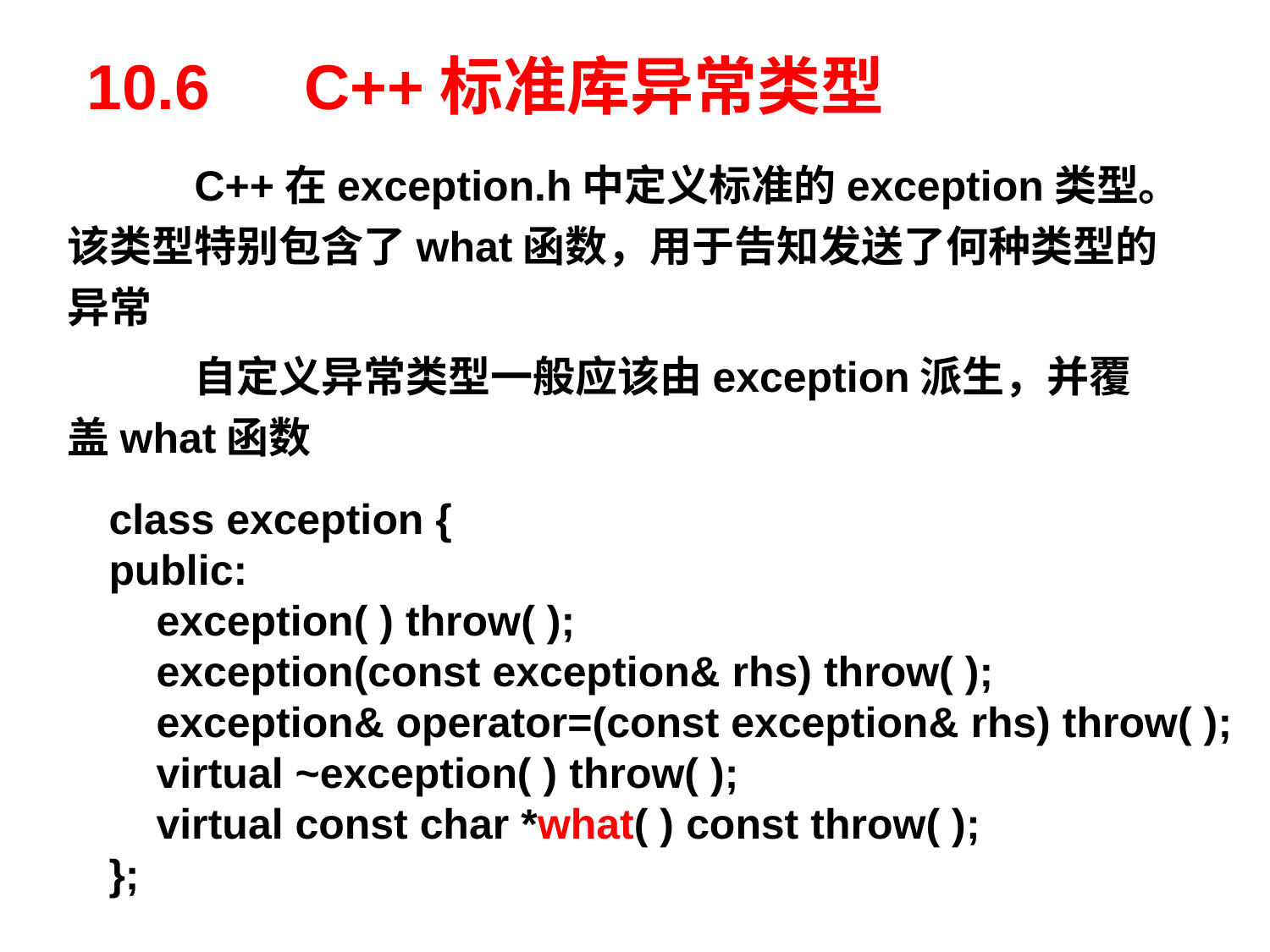

# 10.6　C++标准库异常类型
	C++在exception.h中定义标准的exception类型。该类型特别包含了what函数，用于告知发送了何种类型的异常
	自定义异常类型一般应该由exception派生，并覆盖what函数

class exception {
public:
    exception( ) throw( );
    exception(const exception& rhs) throw( );
    exception& operator=(const exception& rhs) throw( );
    virtual ~exception( ) throw( );
    virtual const char *what( ) const throw( );
};